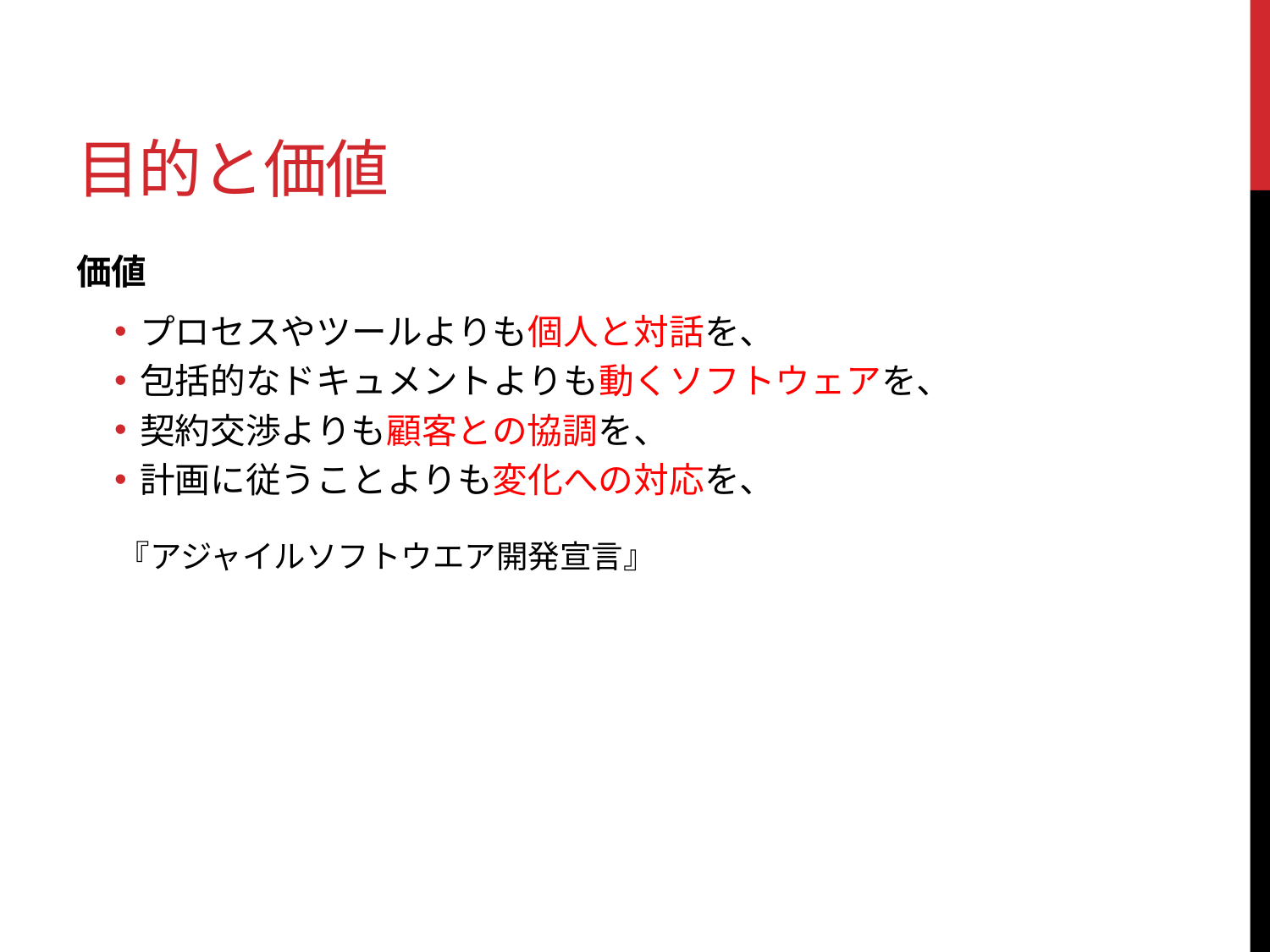

# 目的と価値
価値
プロセスやツールよりも個人と対話を、
包括的なドキュメントよりも動くソフトウェアを、
契約交渉よりも顧客との協調を、
計画に従うことよりも変化への対応を、
『アジャイルソフトウエア開発宣言』